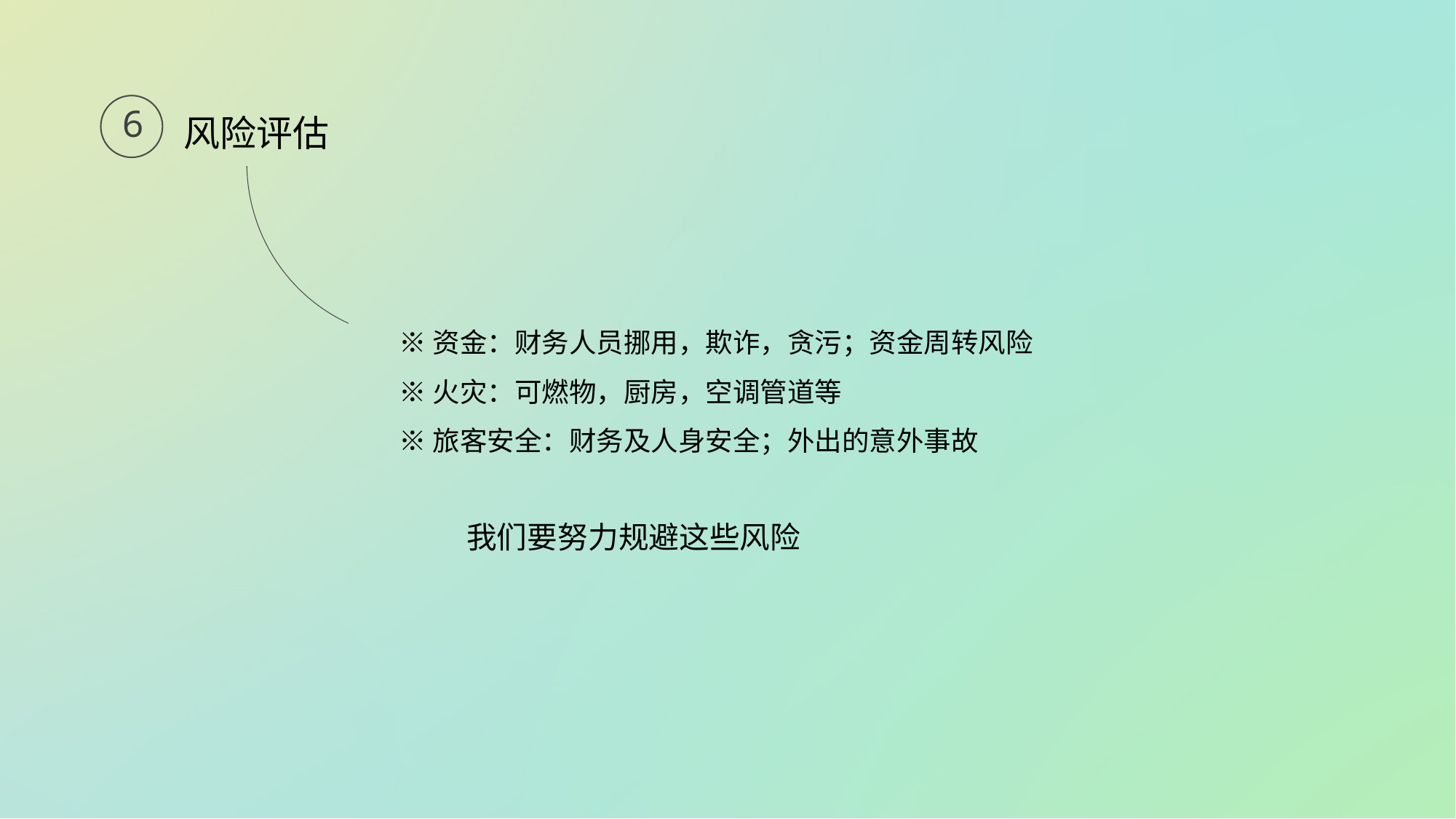

6
风险评估
※资金：财务人员挪用，欺诈，贪污；资金周转风险
※火灾：可燃物，厨房，空调管道等
※旅客安全：财务及人身安全；外出的意外事故

         我们要努力规避这些风险